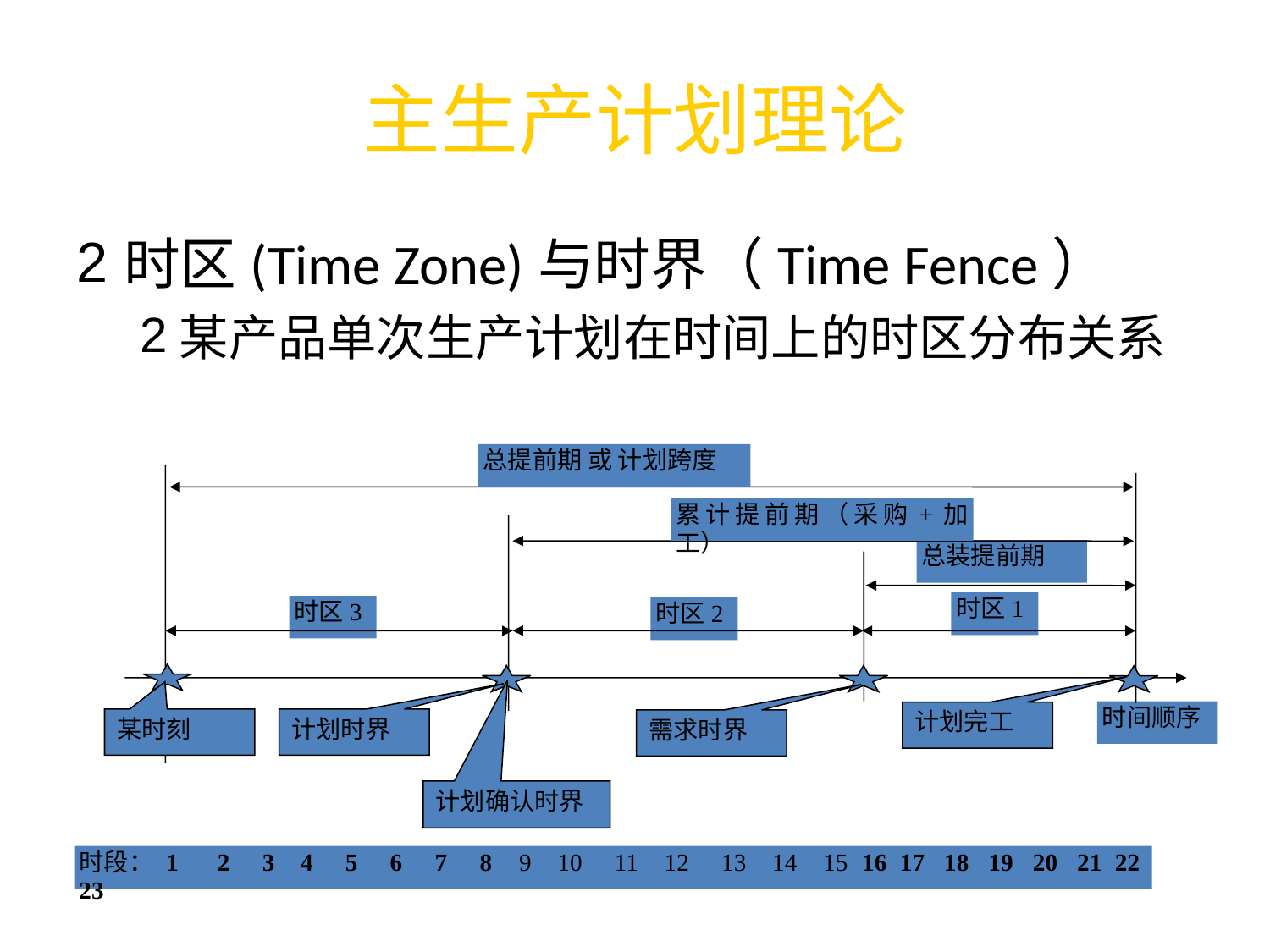

# 主生产计划理论
时区(Time Zone)与时界（Time Fence）
某产品单次生产计划在时间上的时区分布关系

总提前期 或 计划跨度

累计提前期（采购+加工）

总装提前期

时区1

时区3

时区2

时间顺序
计划完工
某时刻
计划时界
需求时界
计划确认时界
时段： 1      2     3    4     5     6     7     8    9    10     11    12     13    14    15  16  17   18   19   20   21  22  23